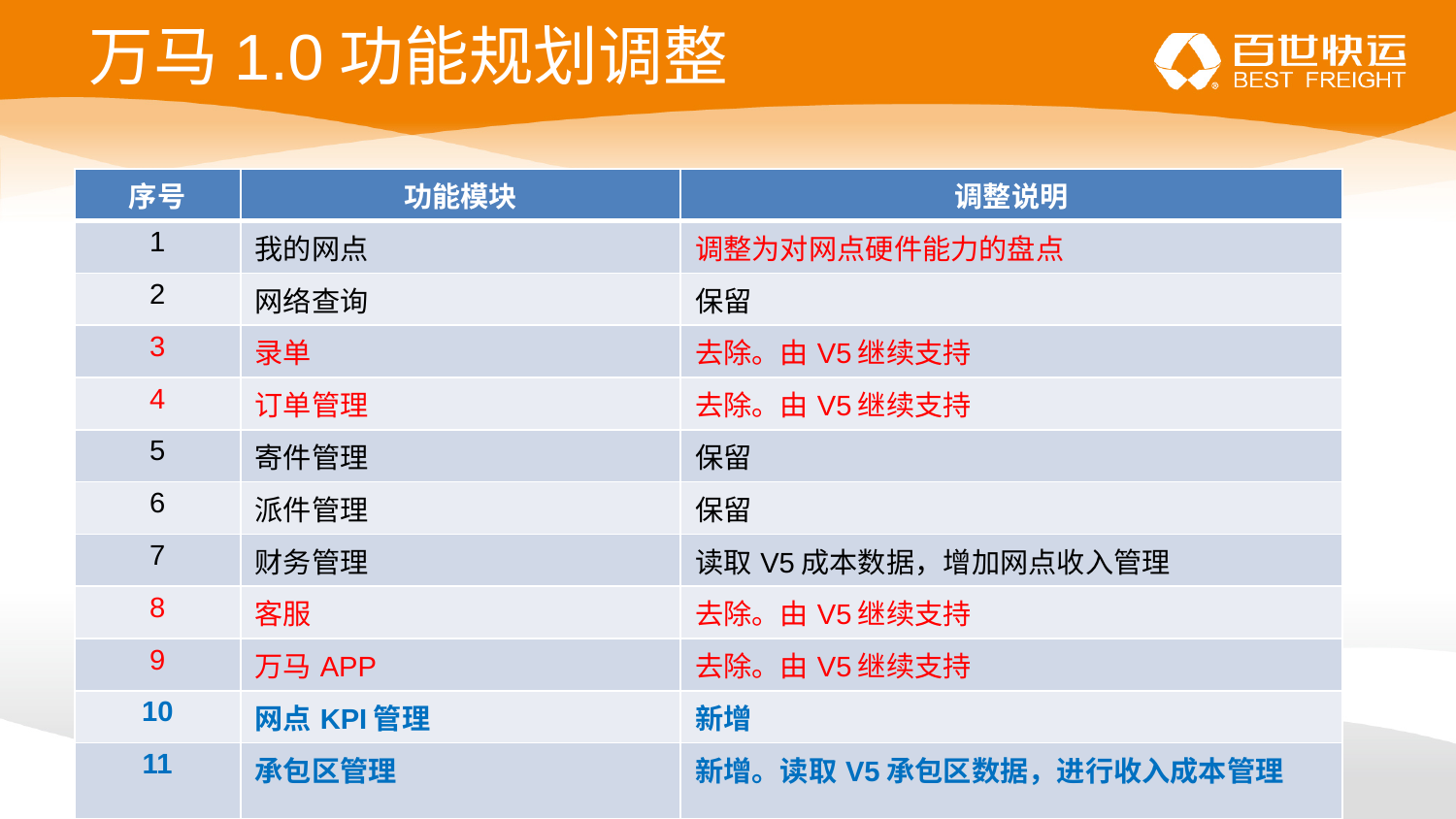

# 万马1.0功能规划调整
| 序号 | 功能模块 | 调整说明 |
| --- | --- | --- |
| 1 | 我的网点 | 调整为对网点硬件能力的盘点 |
| 2 | 网络查询 | 保留 |
| 3 | 录单 | 去除。由V5继续支持 |
| 4 | 订单管理 | 去除。由V5继续支持 |
| 5 | 寄件管理 | 保留 |
| 6 | 派件管理 | 保留 |
| 7 | 财务管理 | 读取V5成本数据，增加网点收入管理 |
| 8 | 客服 | 去除。由V5继续支持 |
| 9 | 万马APP | 去除。由V5继续支持 |
| 10 | 网点KPI管理 | 新增 |
| 11 | 承包区管理 | 新增。读取V5承包区数据，进行收入成本管理 |